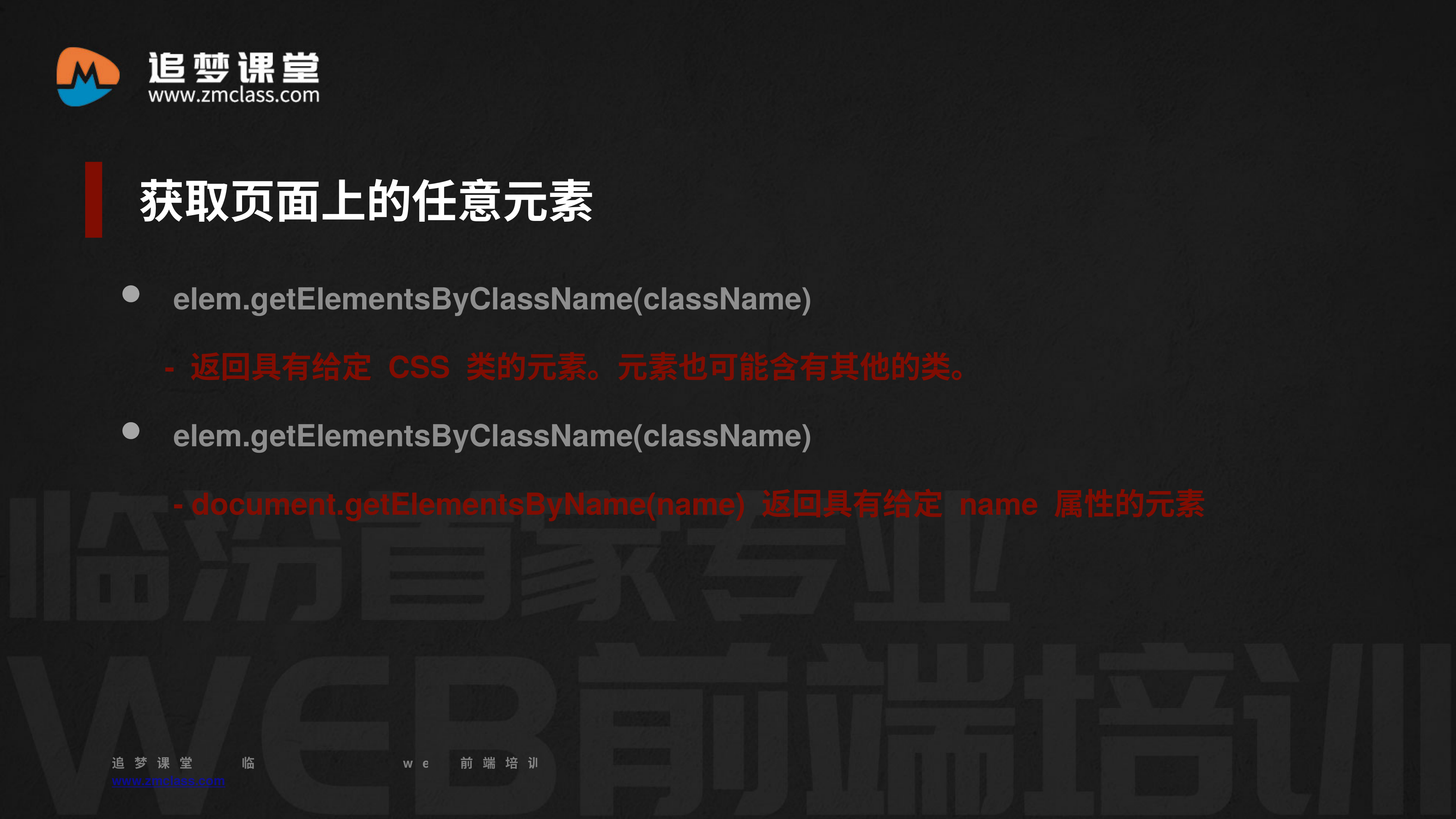

获取页面上的任意元素
 elem.getElementsByClassName(className)

- 返回具有给定 CSS 类的元素。元素也可能含有其他的类。
 elem.getElementsByClassName(className)

 - document.getElementsByName(name) 返回具有给定 name 属性的元素
追梦课堂   临汾首家专业的web前端培训机构                                                          www.zmclass.com
22